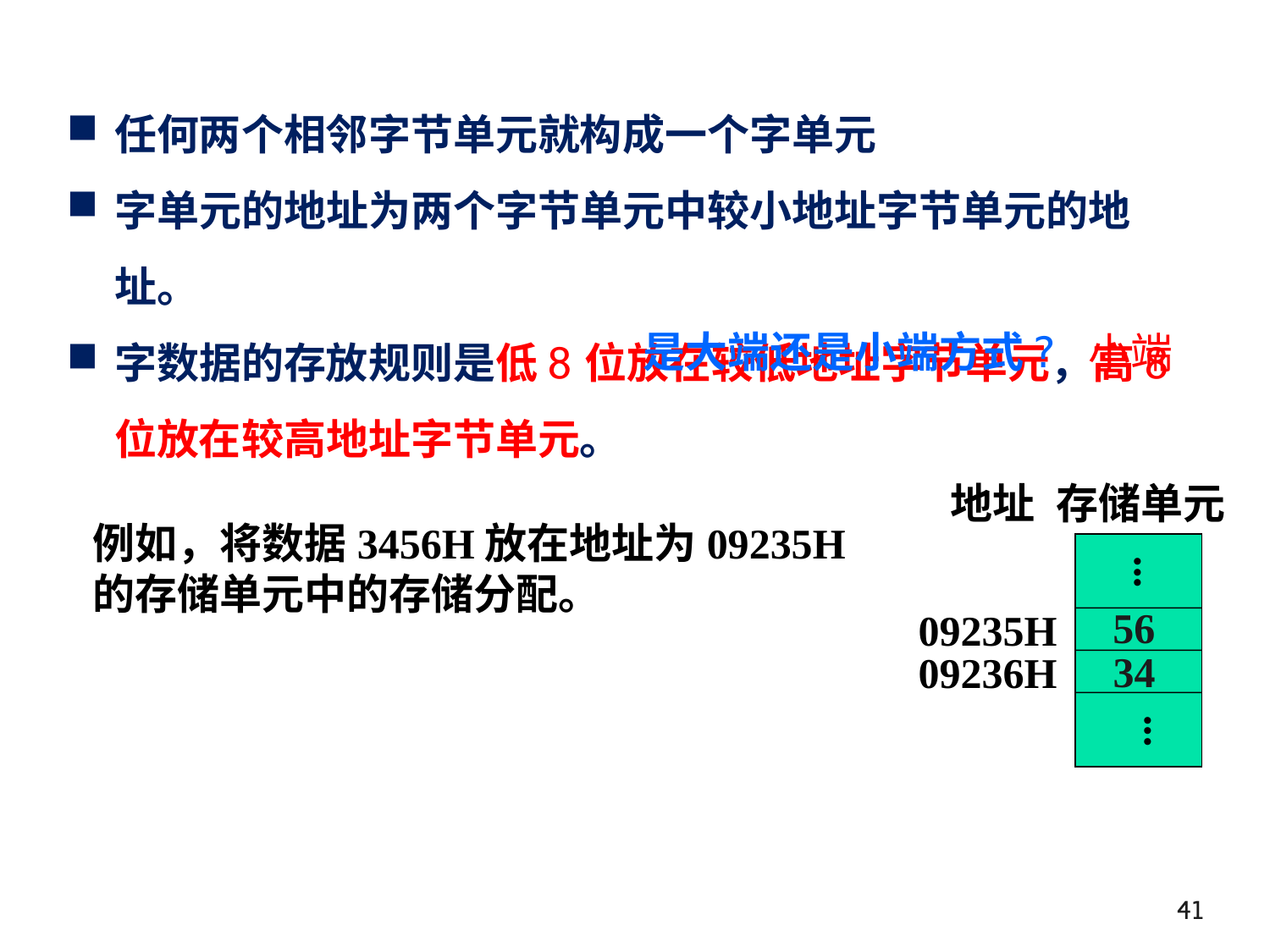

任何两个相邻字节单元就构成一个字单元
字单元的地址为两个字节单元中较小地址字节单元的地址。
字数据的存放规则是低8位放在较低地址字节单元，高8位放在较高地址字节单元。

是大端还是小端方式?
小端
地址
存储单元

...
09235H

09236H

...
例如，将数据3456H放在地址为09235H的存储单元中的存储分配。
56
34
41